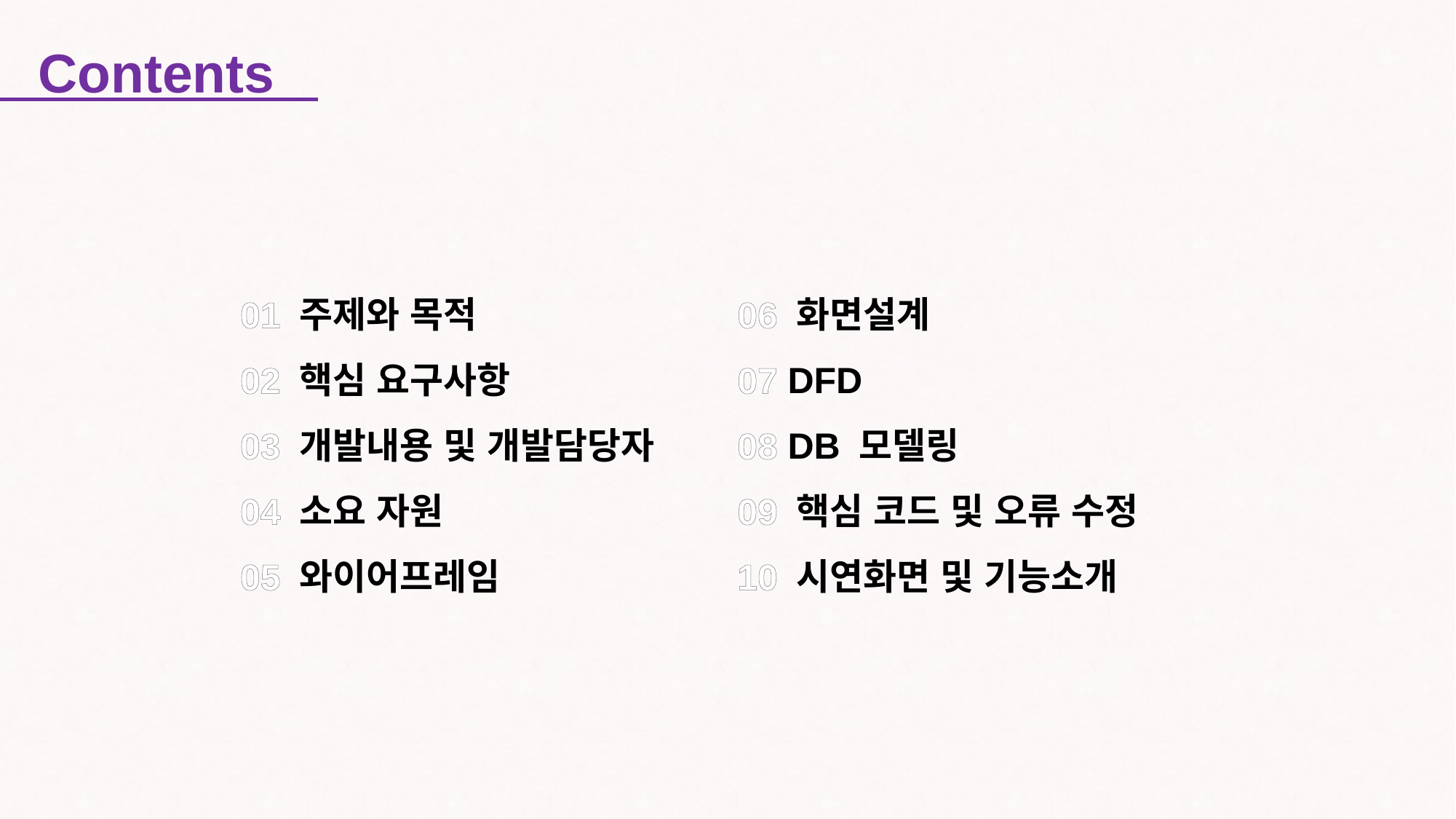

Contents
01 주제와 목적
02 핵심 요구사항
03 개발내용 및 개발담당자
04 소요 자원
05 와이어프레임
06 화면설계
07 DFD
08 DB 모델링
09 핵심 코드 및 오류 수정
10 시연화면 및 기능소개